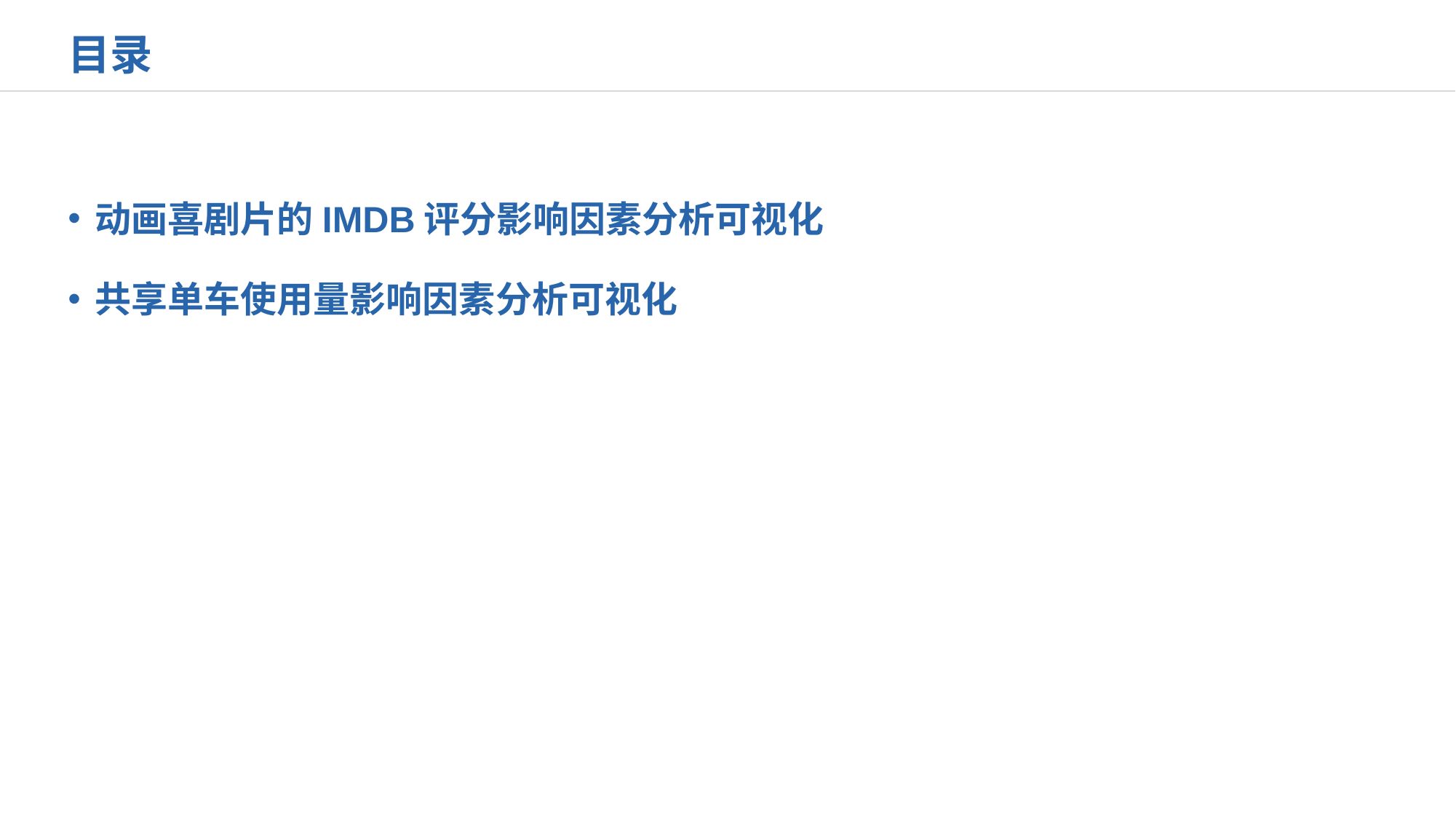

目录
动画喜剧片的IMDB评分影响因素分析可视化
共享单车使用量影响因素分析可视化